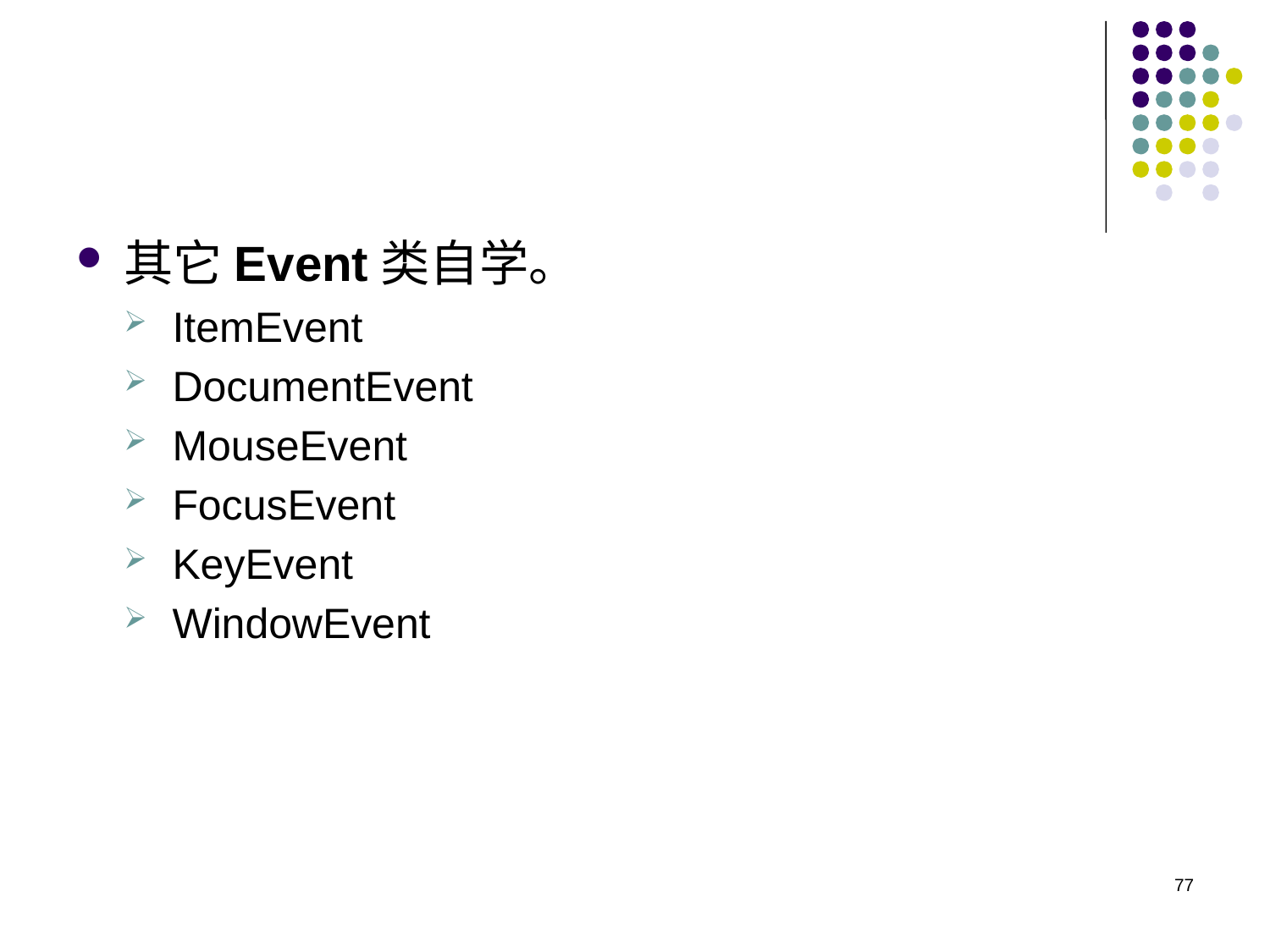

#
其它Event类自学。
ItemEvent
DocumentEvent
MouseEvent
FocusEvent
KeyEvent
WindowEvent
77